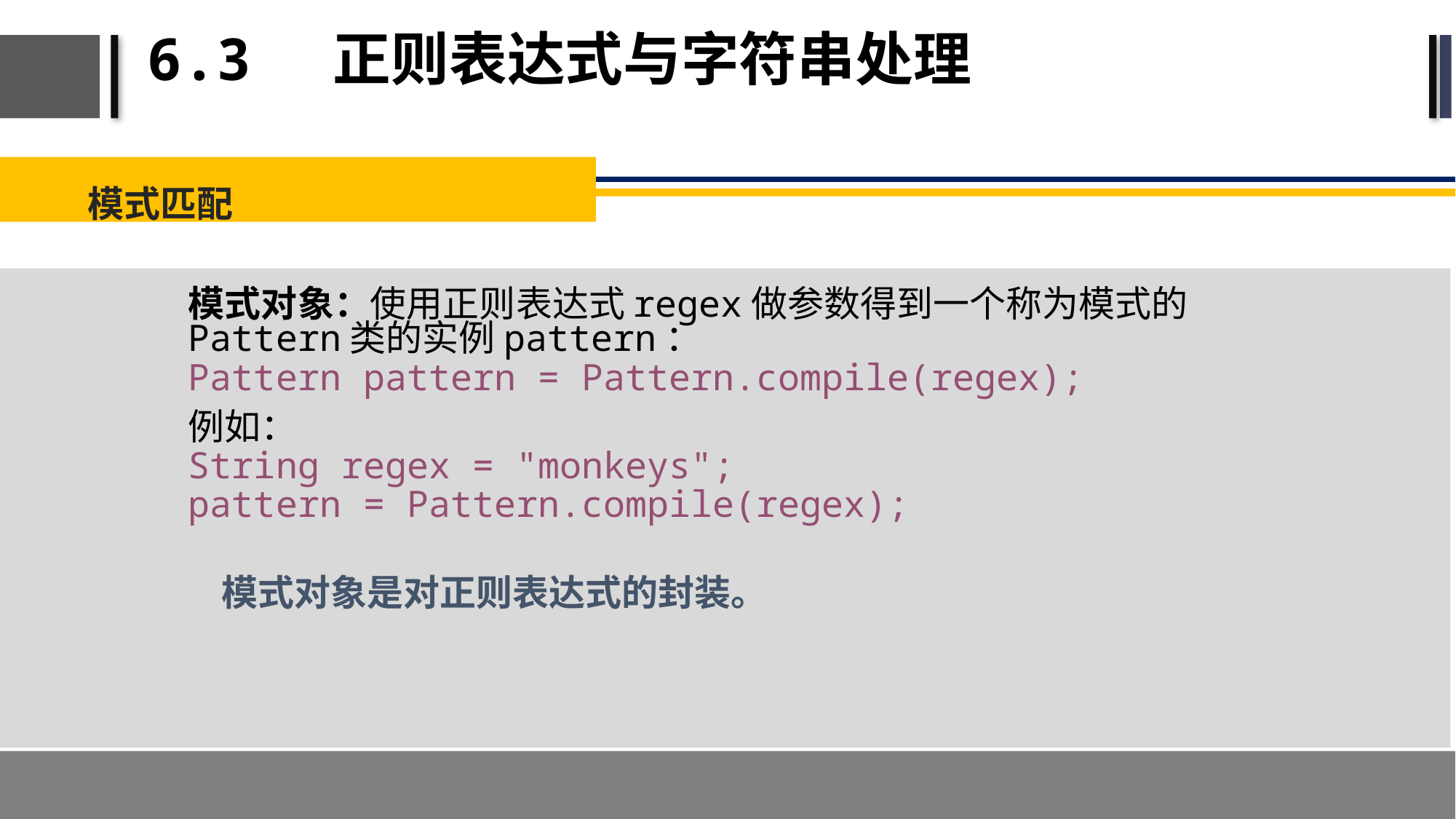

# 6.3  正则表达式与字符串处理
模式匹配

模式对象：使用正则表达式regex做参数得到一个称为模式的Pattern类的实例pattern：
Pattern pattern = Pattern.compile(regex);
例如：
String regex = "monkeys";
pattern = Pattern.compile(regex);

   模式对象是对正则表达式的封装。